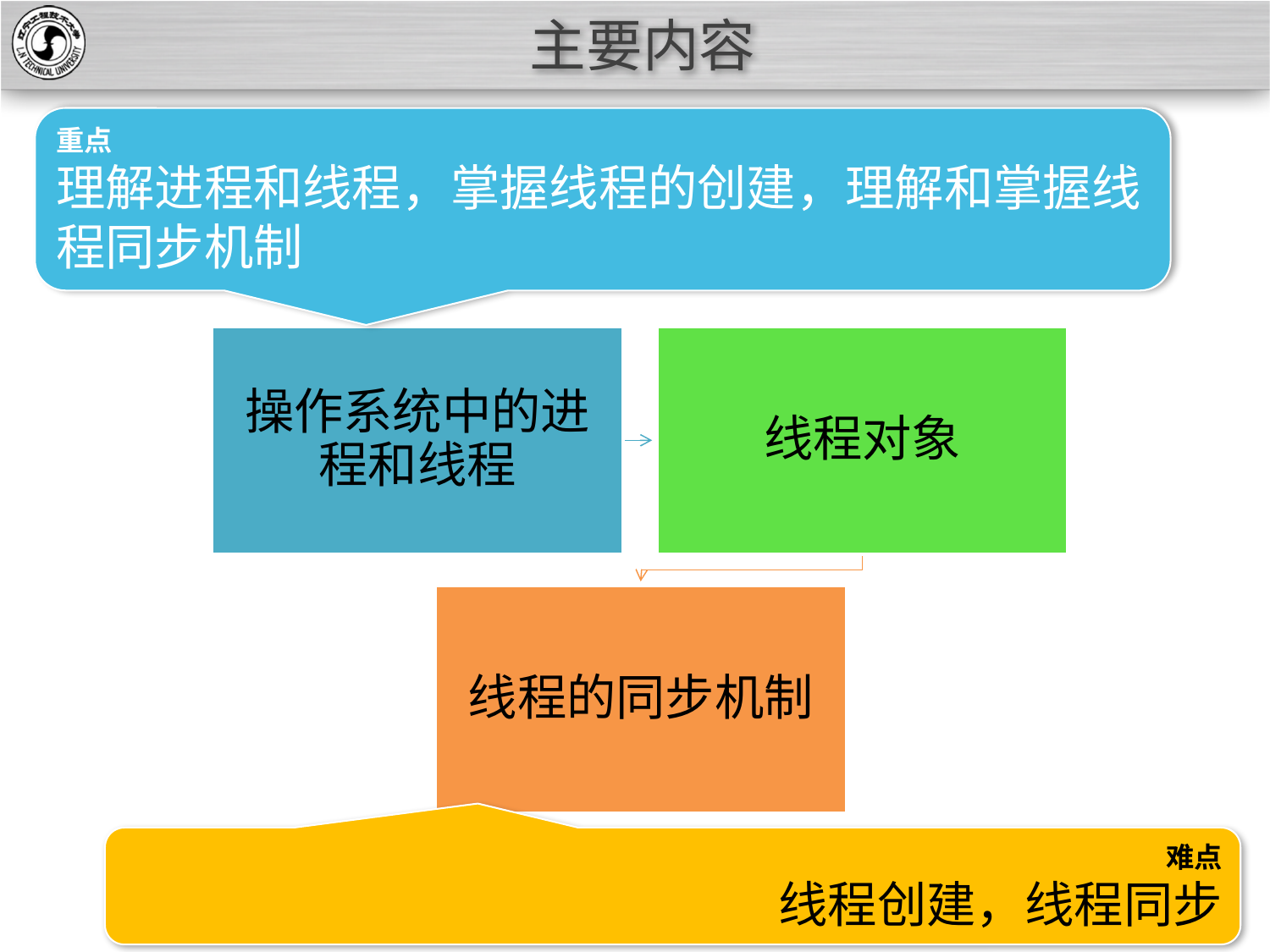

# 主要内容
重点
理解进程和线程，掌握线程的创建，理解和掌握线程同步机制

操作系统中的进程和线程

线程对象
线程的同步机制
难点
线程创建，线程同步